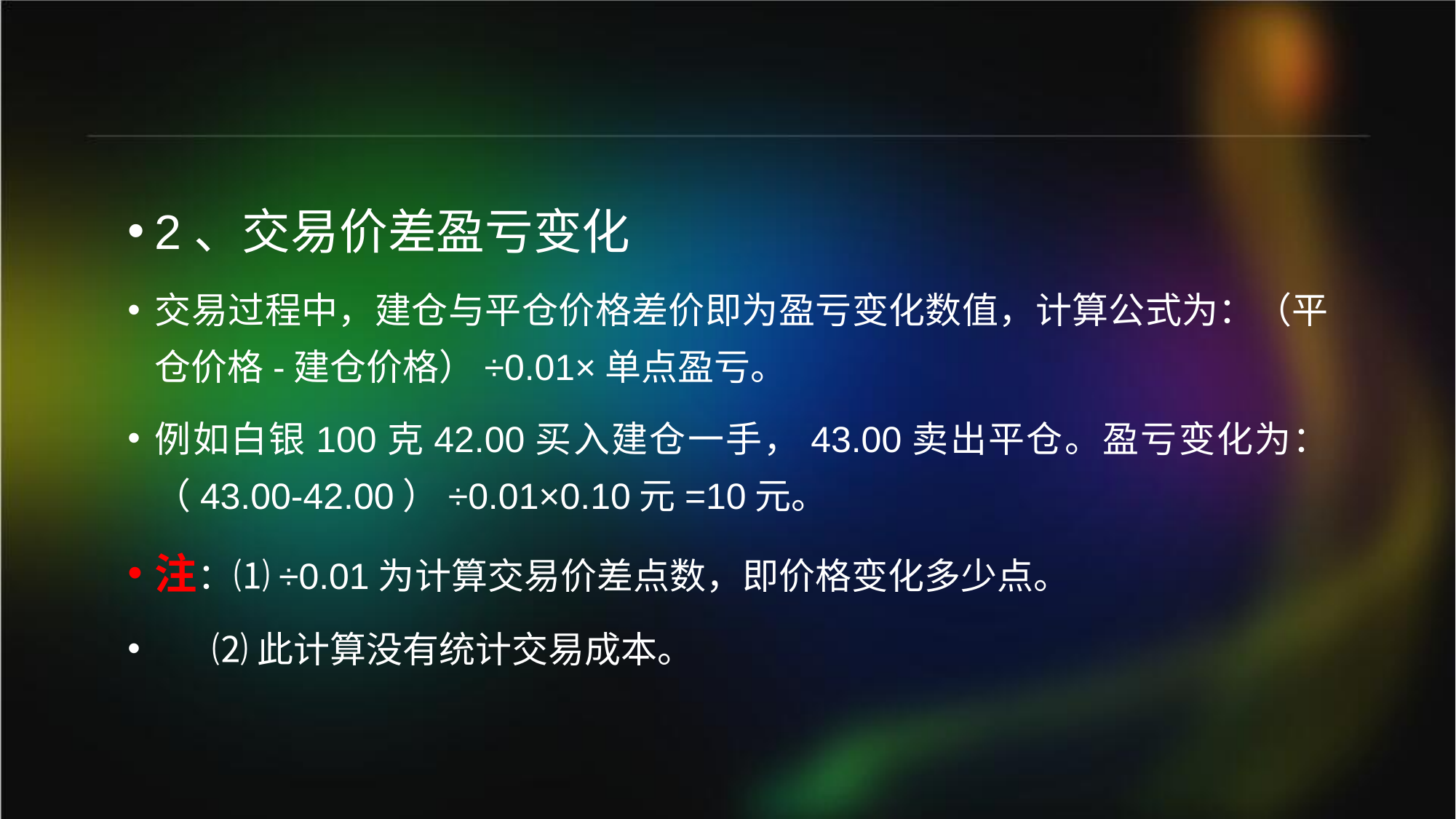

#
2、交易价差盈亏变化
交易过程中，建仓与平仓价格差价即为盈亏变化数值，计算公式为：（平仓价格-建仓价格）÷0.01×单点盈亏。
例如白银100克42.00买入建仓一手，43.00卖出平仓。盈亏变化为：（43.00-42.00）÷0.01×0.10元=10元。
注：⑴÷0.01为计算交易价差点数，即价格变化多少点。
       ⑵此计算没有统计交易成本。